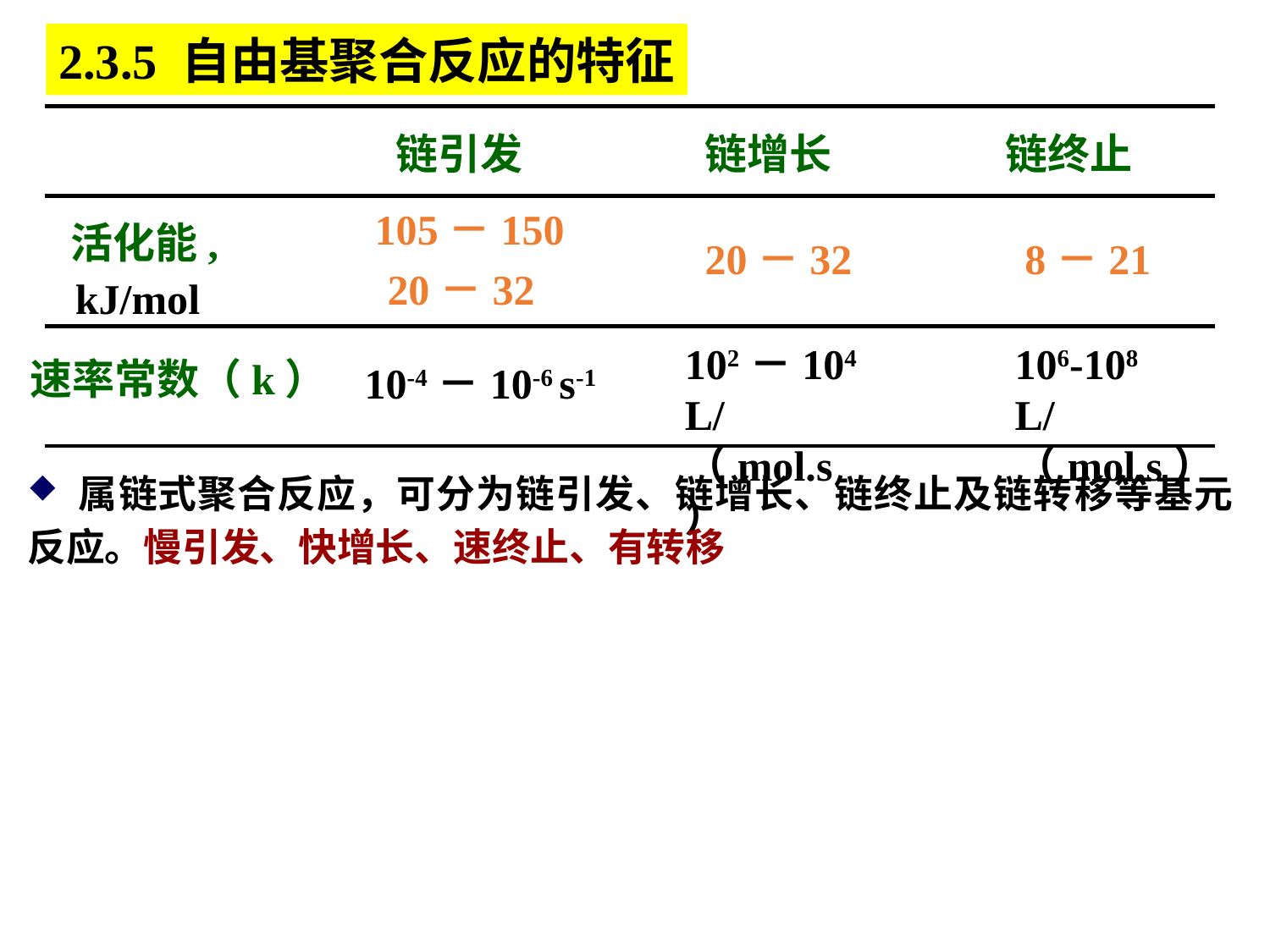

2.3.5 自由基聚合反应的特征
链引发
链增长
链终止
105－150
活化能,
kJ/mol
20－32
8－21
20－32
102－104
L/（mol.s）
106-108
L/（mol.s）
速率常数（k）
10-4－10-6 s-1
 属链式聚合反应，可分为链引发、链增长、链终止及链转移等基元反应。慢引发、快增长、速终止、有转移